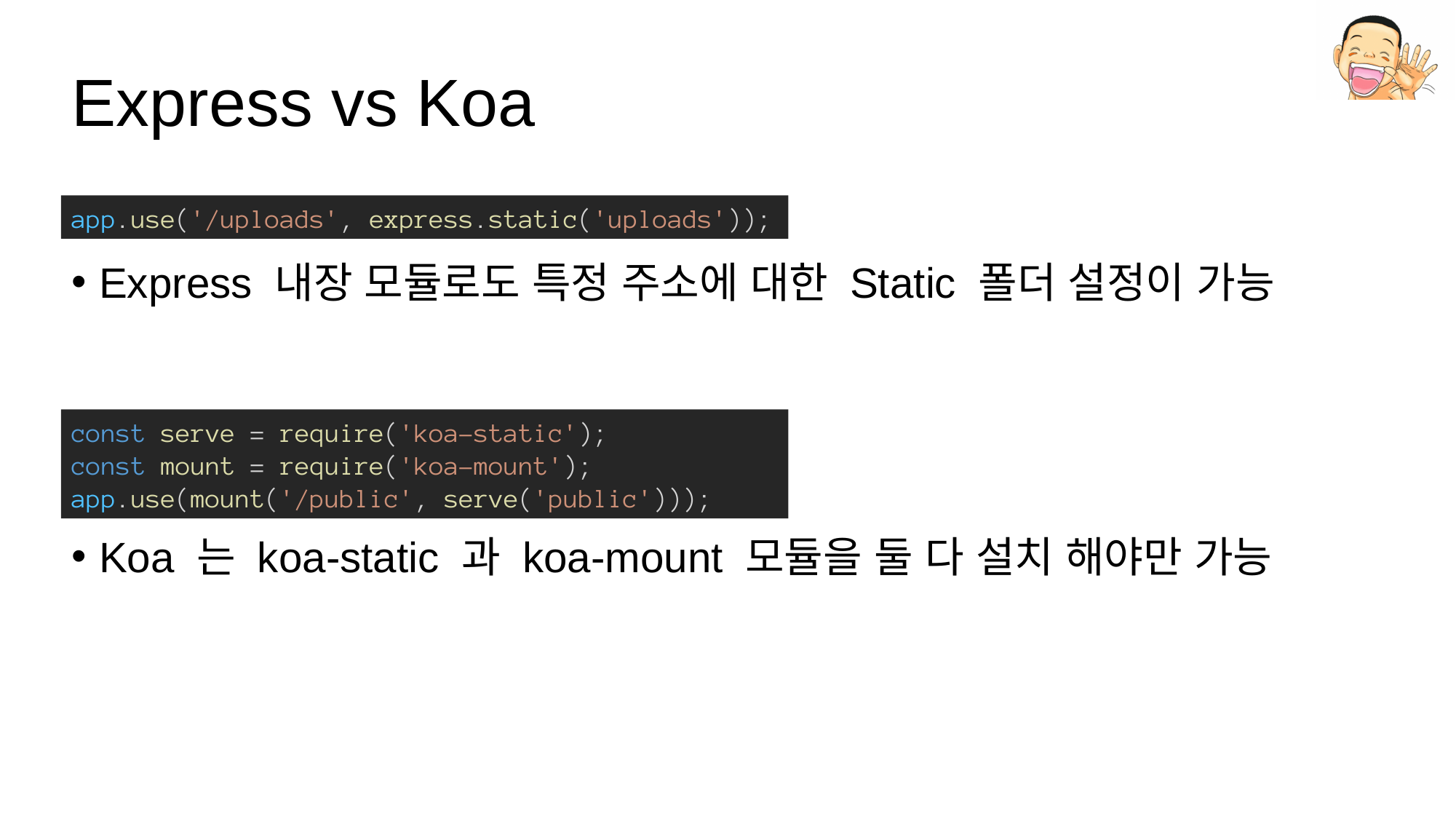

# Express vs Koa

Express 내장 모듈로도 특정 주소에 대한 Static 폴더 설정이 가능

Koa 는 koa-static 과 koa-mount 모듈을 둘 다 설치 해야만 가능

app.use('/uploads', express.static('uploads'));
const serve = require('koa-static');
const mount = require('koa-mount');
app.use(mount('/public', serve('public')));